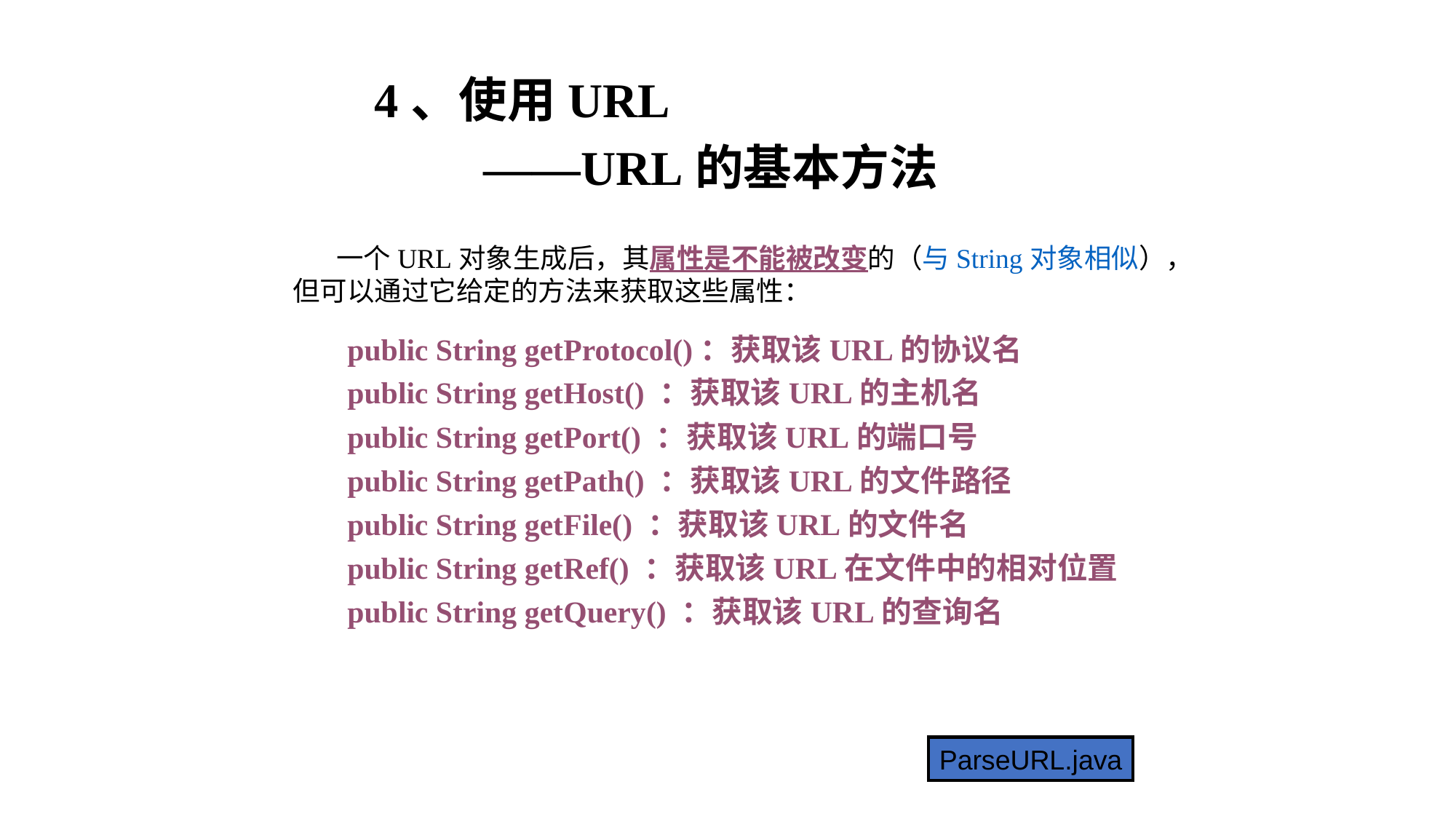

4、使用URL
	——URL的基本方法
      一个URL对象生成后，其属性是不能被改变的（与String对象相似），但可以通过它给定的方法来获取这些属性：

public String getProtocol()：获取该URL的协议名
public String getHost() ：获取该URL的主机名
public String getPort() ：获取该URL的端口号
public String getPath() ：获取该URL的文件路径
public String getFile() ：获取该URL的文件名
public String getRef() ：获取该URL在文件中的相对位置
public String getQuery() ：获取该URL的查询名
ParseURL.java